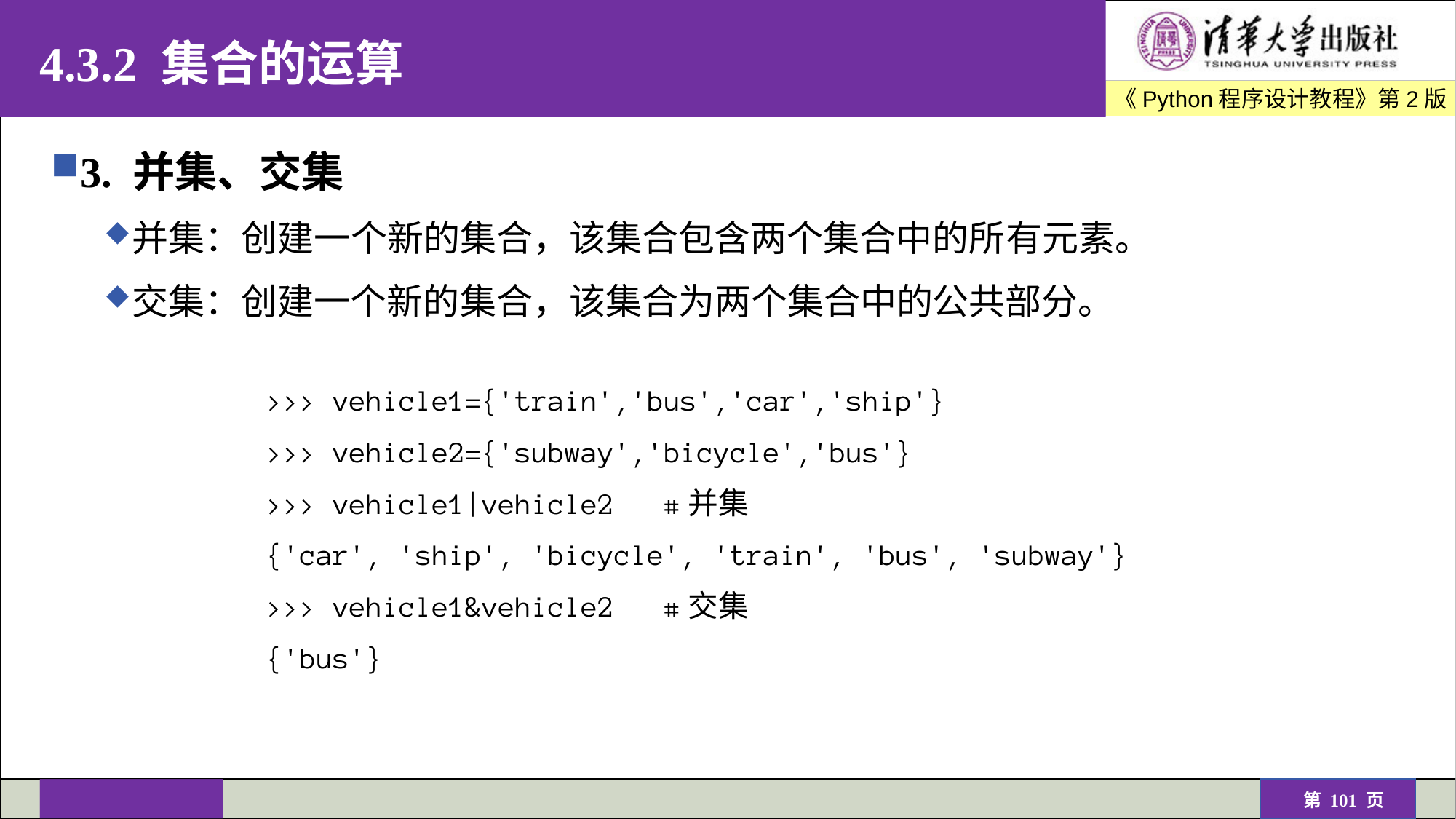

# 4.3.2 集合的运算
3. 并集、交集
并集：创建一个新的集合，该集合包含两个集合中的所有元素。
交集：创建一个新的集合，该集合为两个集合中的公共部分。
>>> vehicle1={'train','bus','car','ship'}
>>> vehicle2={'subway','bicycle','bus'}
>>> vehicle1|vehicle2   #并集
{'car', 'ship', 'bicycle', 'train', 'bus', 'subway'}
>>> vehicle1&vehicle2   #交集
{'bus'}